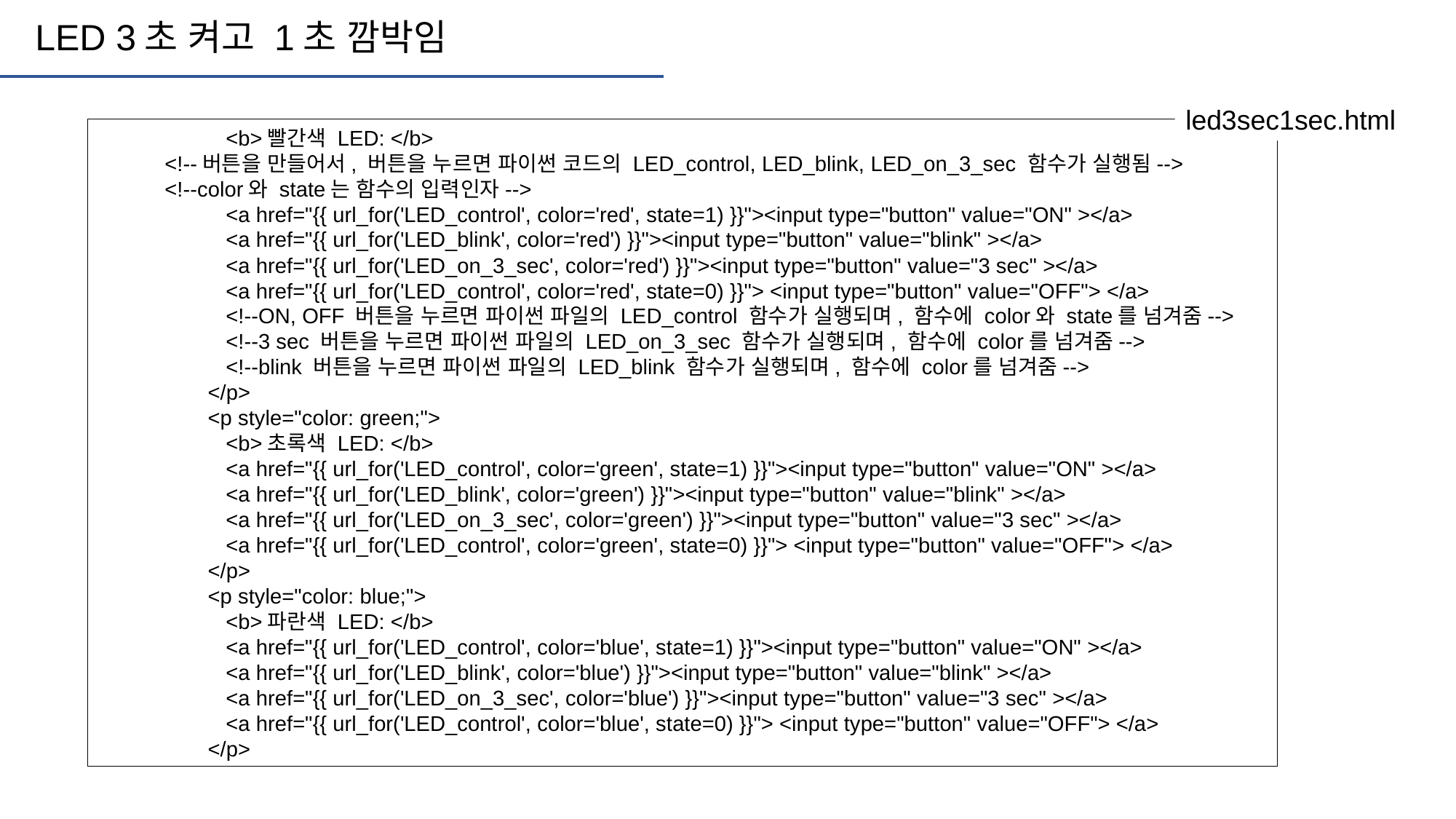

LED 3초 켜고 1초 깜박임
led3sec1sec.html
	   <b>빨간색 LED: </b>
           <!--버튼을 만들어서, 버튼을 누르면 파이썬 코드의 LED_control, LED_blink, LED_on_3_sec 함수가 실행됨-->
           <!--color와 state는 함수의 입력인자-->
	   <a href="{{ url_for('LED_control', color='red', state=1) }}"><input type="button" value="ON" ></a>
	   <a href="{{ url_for('LED_blink', color='red') }}"><input type="button" value="blink" ></a>
	   <a href="{{ url_for('LED_on_3_sec', color='red') }}"><input type="button" value="3 sec" ></a>
	   <a href="{{ url_for('LED_control', color='red', state=0) }}"> <input type="button" value="OFF"> </a>
	   <!--ON, OFF 버튼을 누르면 파이썬 파일의 LED_control 함수가 실행되며, 함수에 color와 state를 넘겨줌-->
	   <!--3 sec 버튼을 누르면 파이썬 파일의 LED_on_3_sec 함수가 실행되며, 함수에 color를 넘겨줌-->
	   <!--blink 버튼을 누르면 파이썬 파일의 LED_blink 함수가 실행되며, 함수에 color를 넘겨줌-->
	</p>
	<p style="color: green;">
	   <b>초록색 LED: </b>
	   <a href="{{ url_for('LED_control', color='green', state=1) }}"><input type="button" value="ON" ></a>
	   <a href="{{ url_for('LED_blink', color='green') }}"><input type="button" value="blink" ></a>
	   <a href="{{ url_for('LED_on_3_sec', color='green') }}"><input type="button" value="3 sec" ></a>
	   <a href="{{ url_for('LED_control', color='green', state=0) }}"> <input type="button" value="OFF"> </a>
	</p>
	<p style="color: blue;">
	   <b>파란색 LED: </b>
	   <a href="{{ url_for('LED_control', color='blue', state=1) }}"><input type="button" value="ON" ></a>
	   <a href="{{ url_for('LED_blink', color='blue') }}"><input type="button" value="blink" ></a>
	   <a href="{{ url_for('LED_on_3_sec', color='blue') }}"><input type="button" value="3 sec" ></a>
	   <a href="{{ url_for('LED_control', color='blue', state=0) }}"> <input type="button" value="OFF"> </a>
	</p>